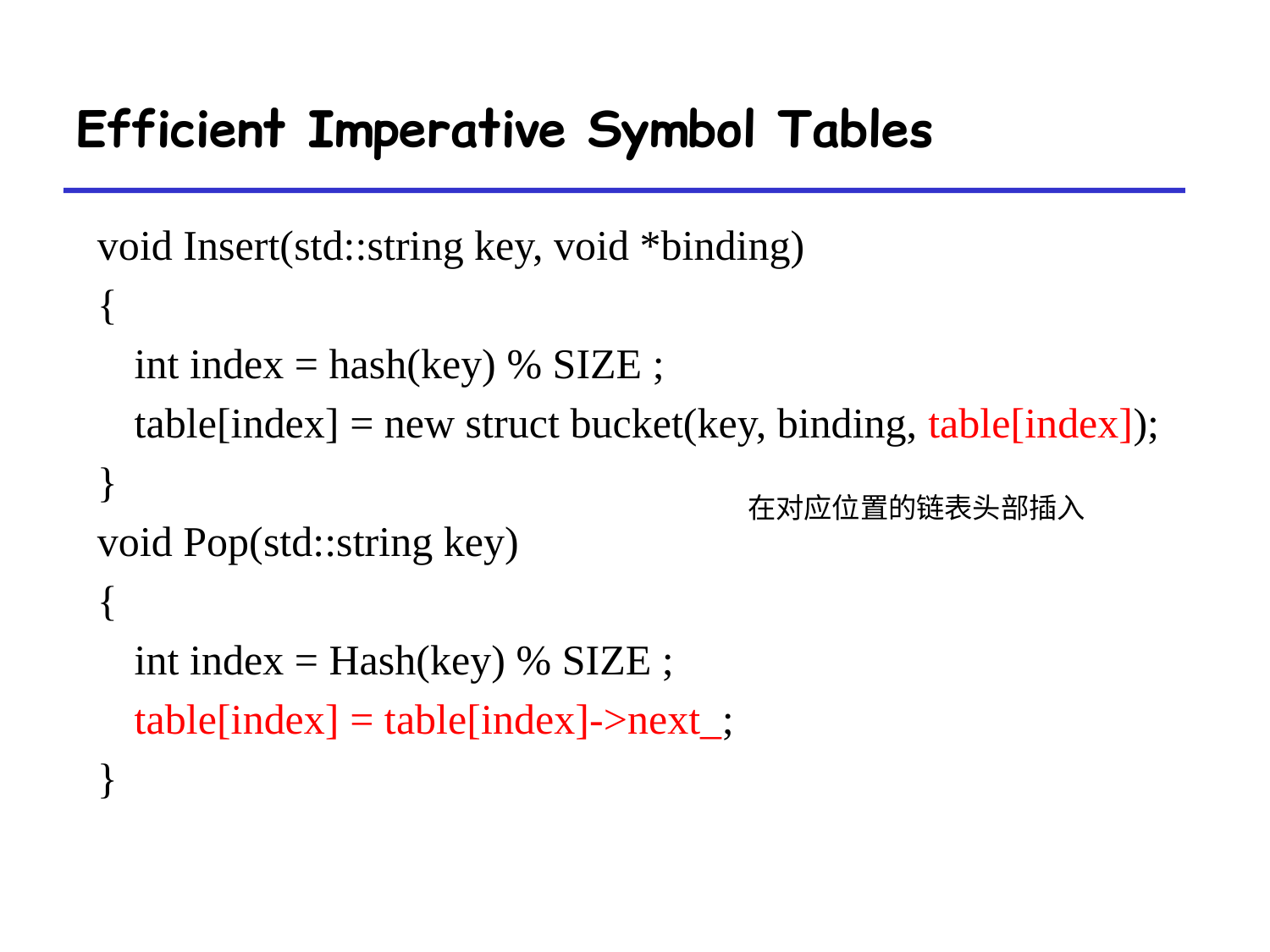

# Efficient Imperative Symbol Tables
 void Insert(std::string key, void *binding)
 {
	int index = hash(key) % SIZE ;
	table[index] = new struct bucket(key, binding, table[index]);
 }
 void Pop(std::string key)
 {
	int index = Hash(key) % SIZE ;
	table[index] = table[index]->next_;
 }
在对应位置的链表头部插入

32